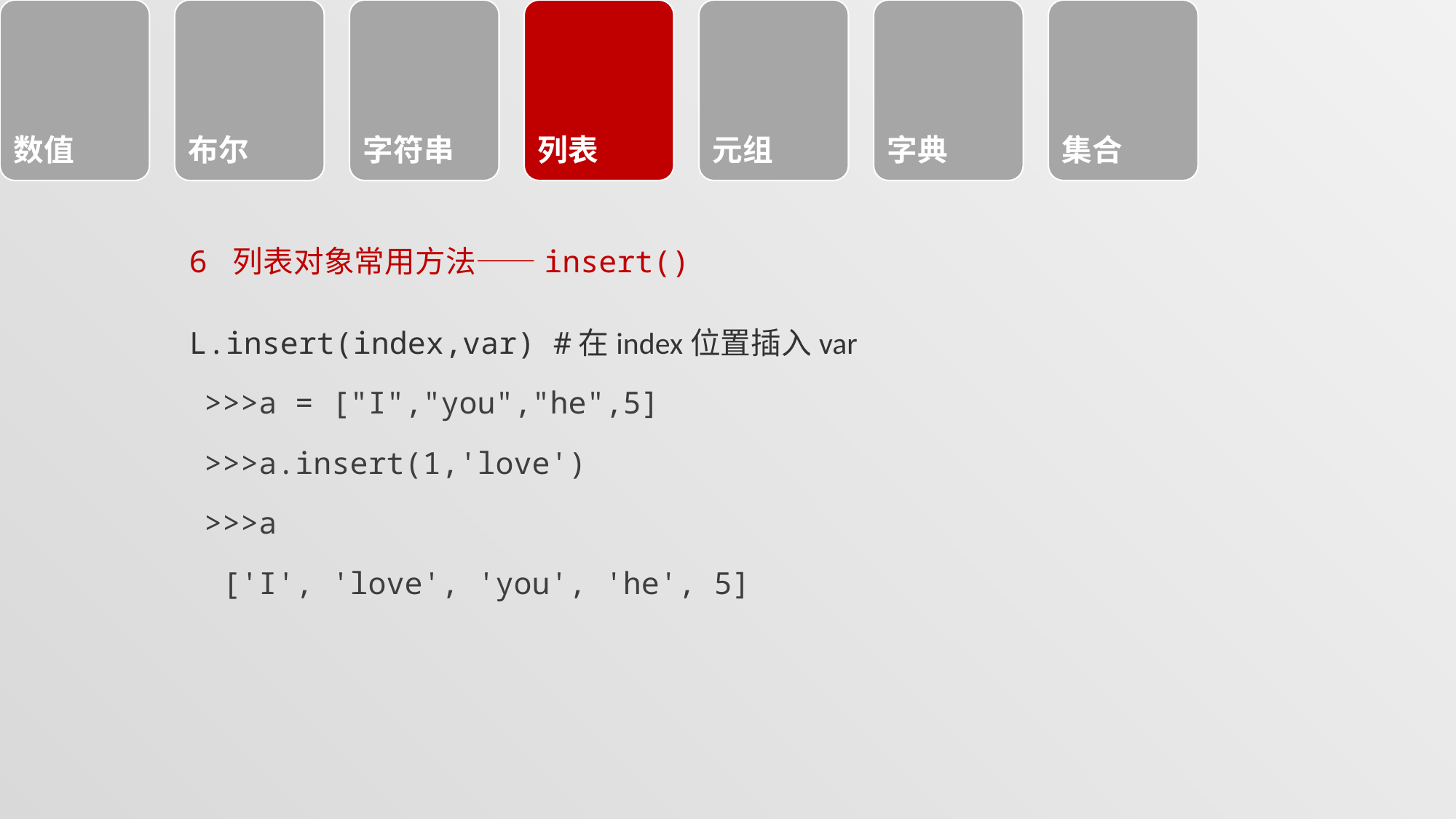

#
6 列表对象常用方法——insert()
L.insert(index,var) #在index位置插入var
>>>a = ["I","you","he",5]
>>>a.insert(1,'love')
>>>a
 ['I', 'love', 'you', 'he', 5]